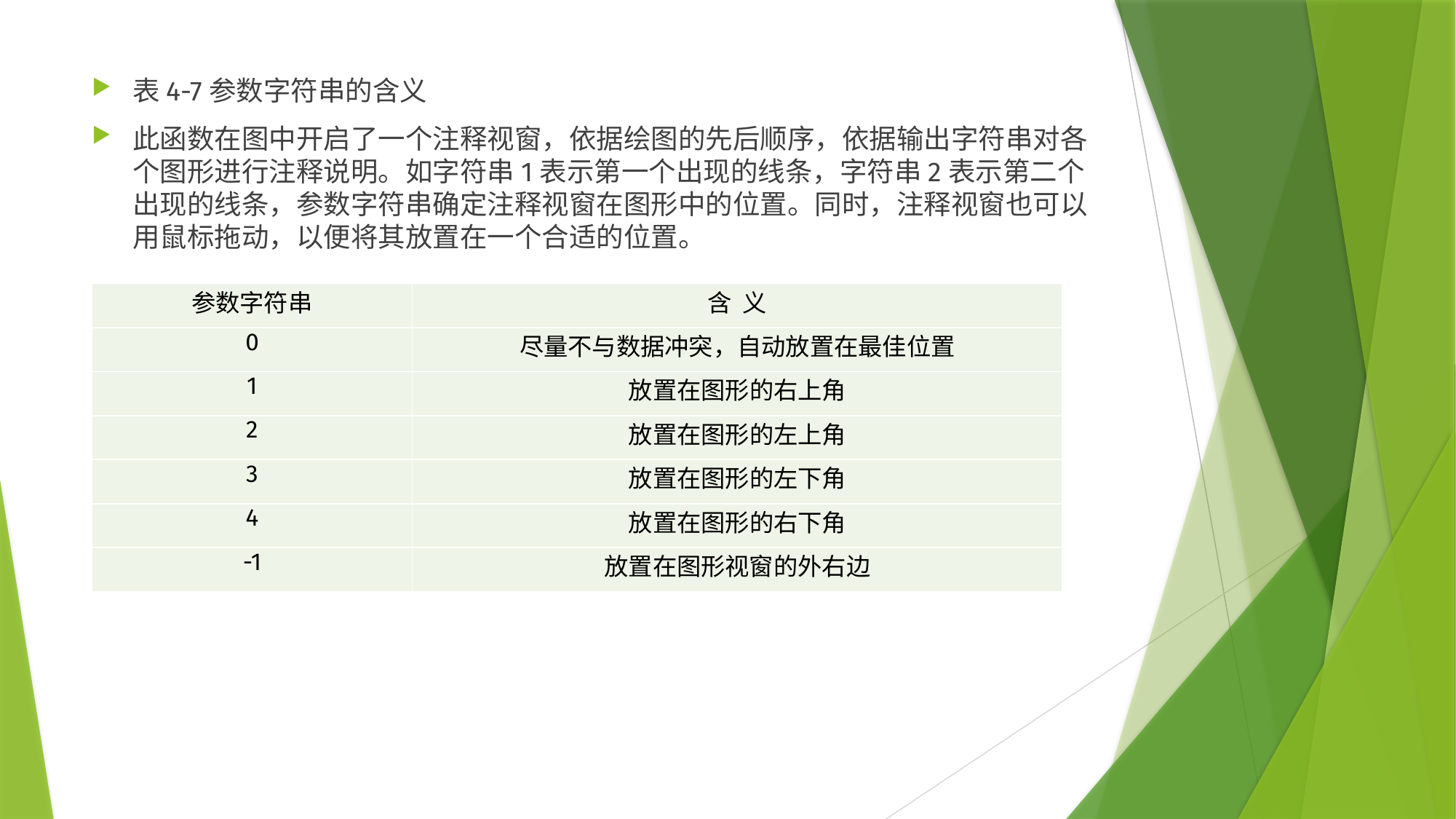

表4-7参数字符串的含义
此函数在图中开启了一个注释视窗，依据绘图的先后顺序，依据输出字符串对各个图形进行注释说明。如字符串1表示第一个出现的线条，字符串2表示第二个出现的线条，参数字符串确定注释视窗在图形中的位置。同时，注释视窗也可以用鼠标拖动，以便将其放置在一个合适的位置。

| 参数字符串 | 含 义 |
| --- | --- |
| 0 | 尽量不与数据冲突，自动放置在最佳位置 |
| 1 | 放置在图形的右上角 |
| 2 | 放置在图形的左上角 |
| 3 | 放置在图形的左下角 |
| 4 | 放置在图形的右下角 |
| -1 | 放置在图形视窗的外右边 |